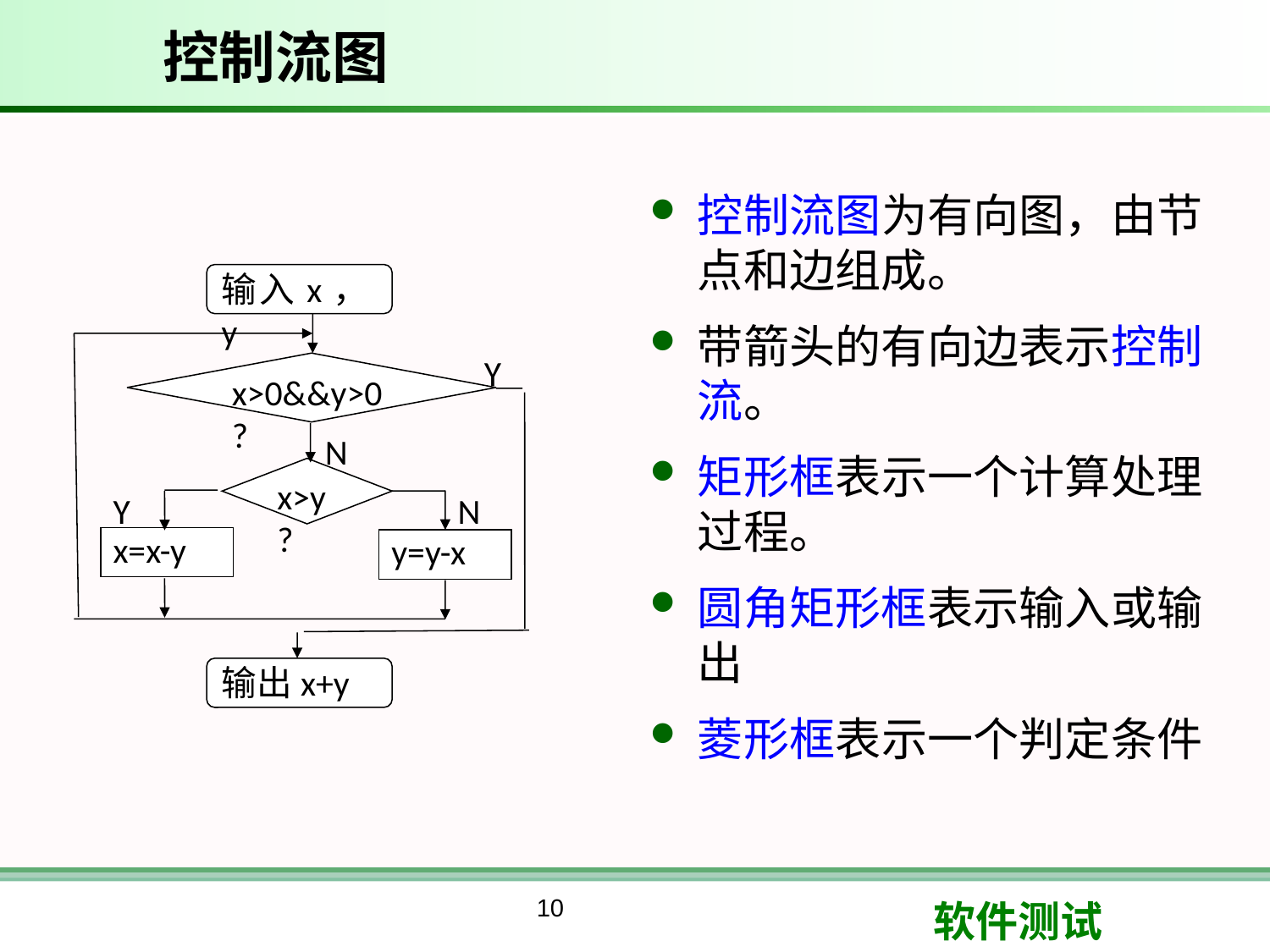

# 控制流图
控制流图为有向图，由节点和边组成。
带箭头的有向边表示控制流。
矩形框表示一个计算处理过程。
圆角矩形框表示输入或输出
菱形框表示一个判定条件
输入x，y

x>0&&y>0?

x>y?

x=x-y
y=y-x

输出x+y
Y
N
Y
N
10